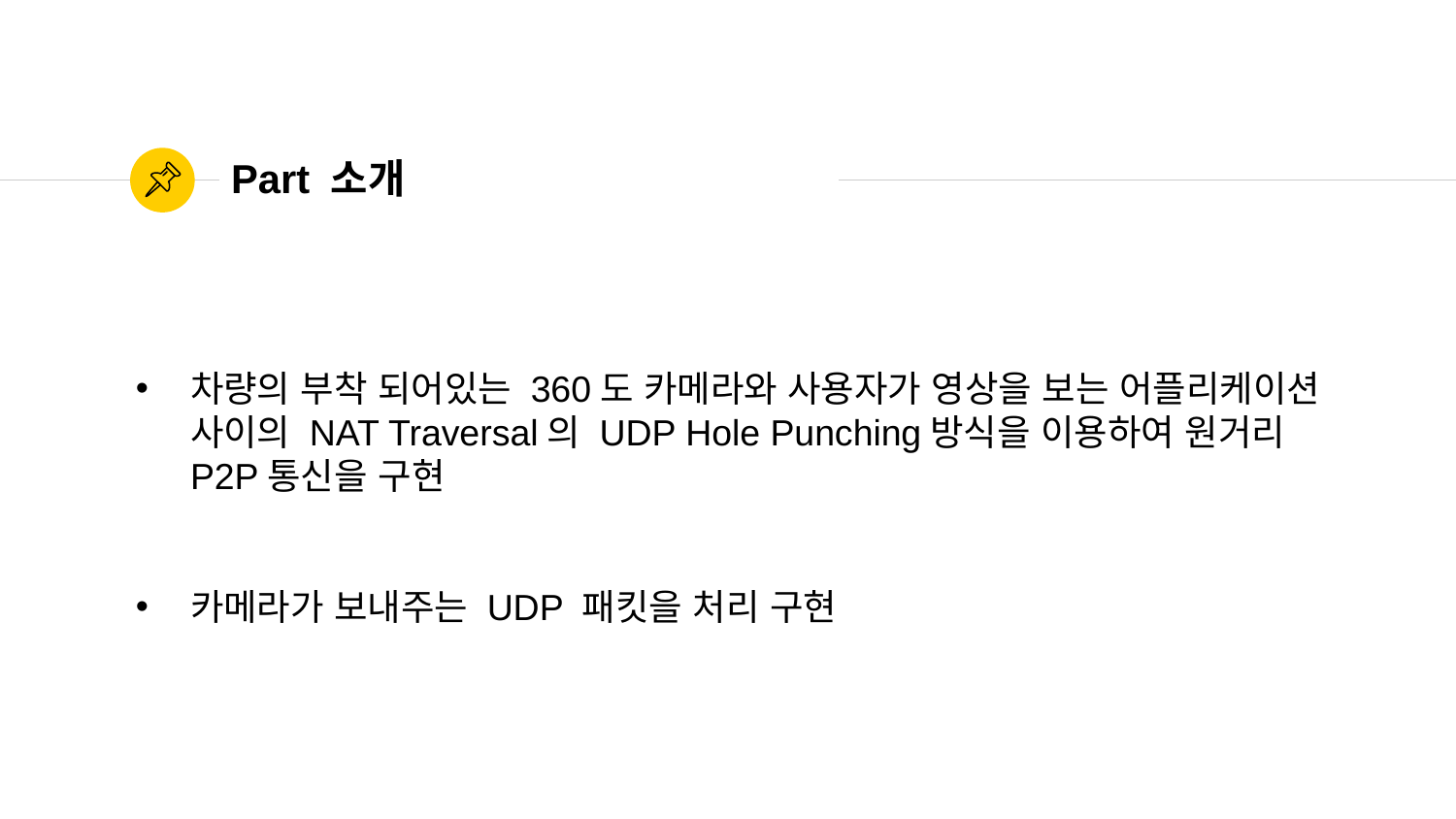

# Part 소개

차량의 부착 되어있는 360도 카메라와 사용자가 영상을 보는 어플리케이션 사이의 NAT Traversal의 UDP Hole Punching방식을 이용하여 원거리 P2P통신을 구현

카메라가 보내주는 UDP 패킷을 처리 구현